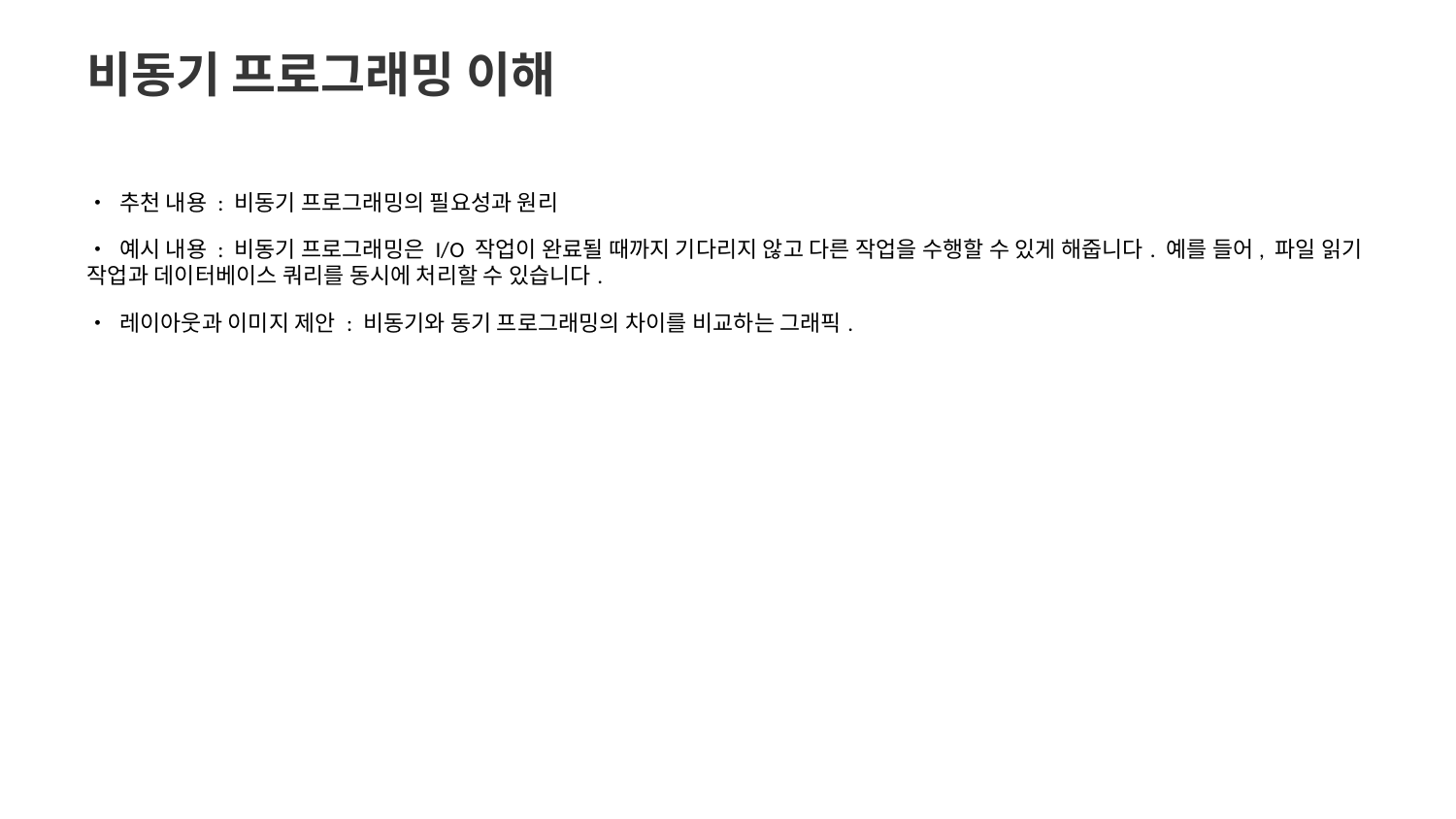

비동기 프로그래밍 이해
• 추천 내용 : 비동기 프로그래밍의 필요성과 원리
• 예시 내용 : 비동기 프로그래밍은 I/O 작업이 완료될 때까지 기다리지 않고 다른 작업을 수행할 수 있게 해줍니다. 예를 들어, 파일 읽기 작업과 데이터베이스 쿼리를 동시에 처리할 수 있습니다.
• 레이아웃과 이미지 제안 : 비동기와 동기 프로그래밍의 차이를 비교하는 그래픽.